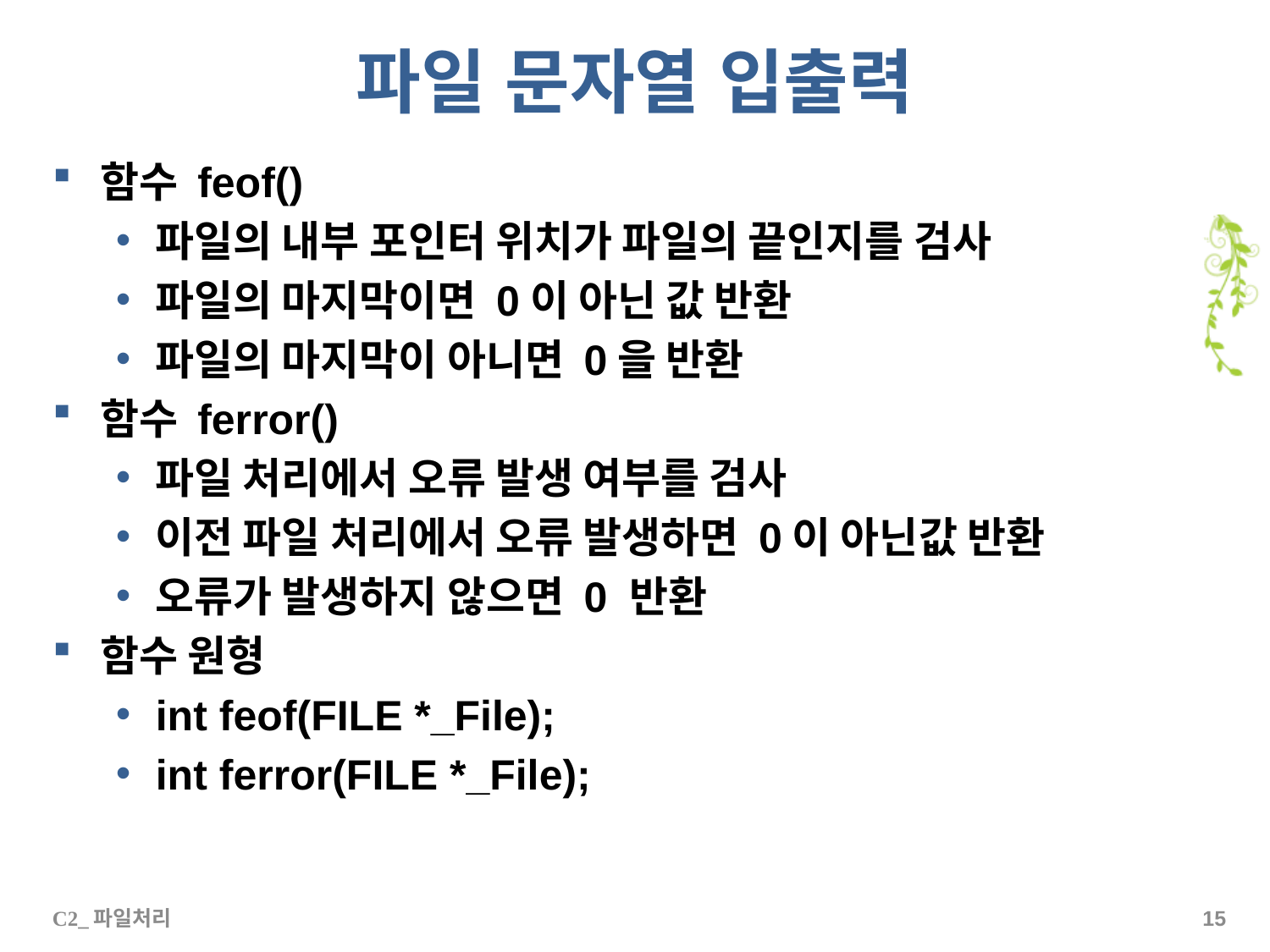

# 파일 문자열 입출력
함수 feof()
파일의 내부 포인터 위치가 파일의 끝인지를 검사
파일의 마지막이면 0이 아닌 값 반환
파일의 마지막이 아니면 0을 반환
함수 ferror()
파일 처리에서 오류 발생 여부를 검사
이전 파일 처리에서 오류 발생하면 0이 아닌값 반환
오류가 발생하지 않으면 0 반환
함수 원형
int feof(FILE *_File);
int ferror(FILE *_File);
C2_파일처리
15